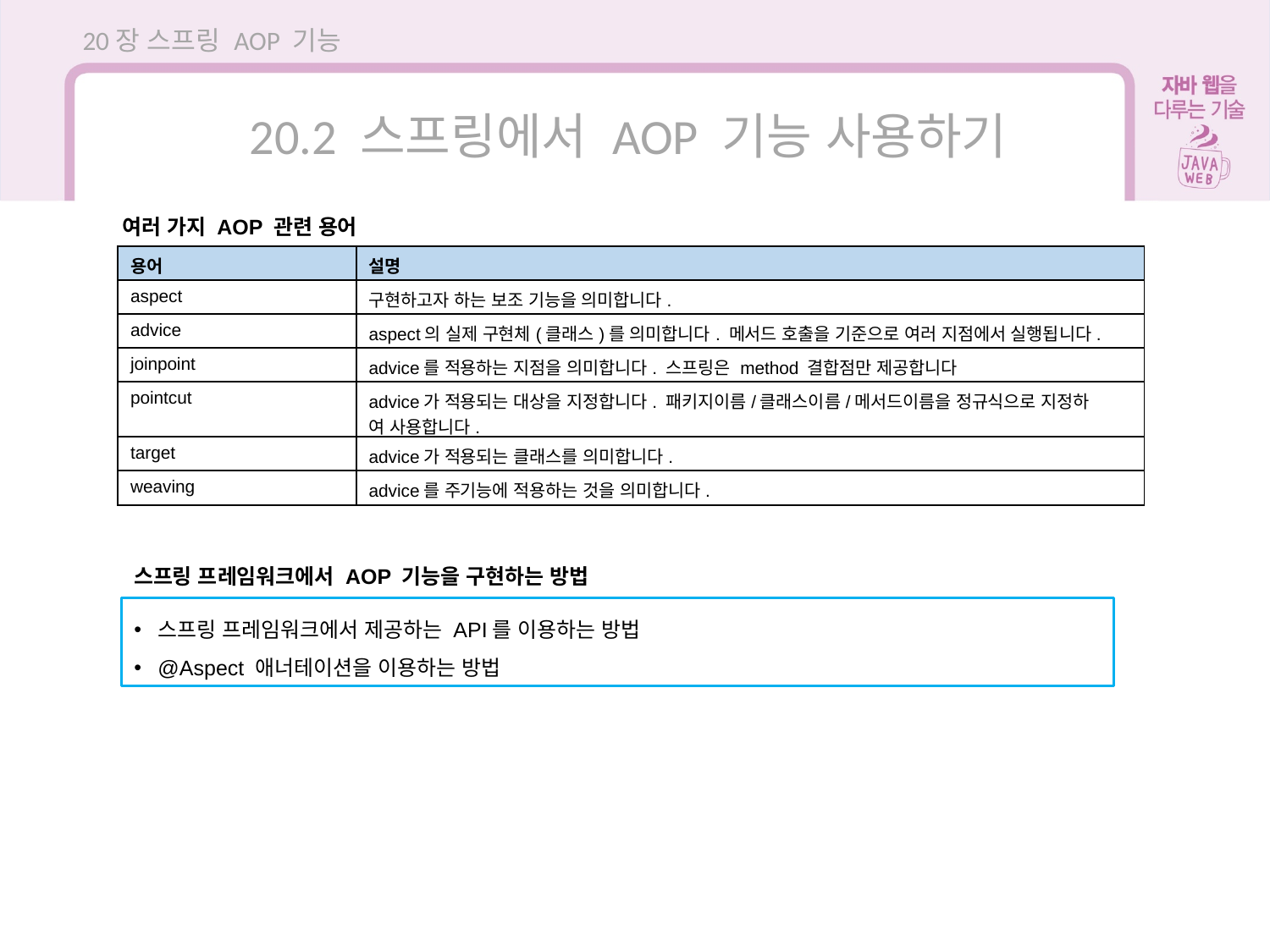

20장 스프링 AOP 기능
20.2 스프링에서 AOP 기능 사용하기
여러 가지 AOP 관련 용어
| 용어 | 설명 |
| --- | --- |
| aspect | 구현하고자 하는 보조 기능을 의미합니다. |
| advice | aspect의 실제 구현체(클래스)를 의미합니다. 메서드 호출을 기준으로 여러 지점에서 실행됩니다. |
| joinpoint | advice를 적용하는 지점을 의미합니다. 스프링은 method 결합점만 제공합니다 |
| pointcut | advice가 적용되는 대상을 지정합니다. 패키지이름/클래스이름/메서드이름을 정규식으로 지정하 여 사용합니다. |
| target | advice가 적용되는 클래스를 의미합니다. |
| weaving | advice를 주기능에 적용하는 것을 의미합니다. |
스프링 프레임워크에서 AOP 기능을 구현하는 방법
스프링 프레임워크에서 제공하는 API를 이용하는 방법
@Aspect 애너테이션을 이용하는 방법